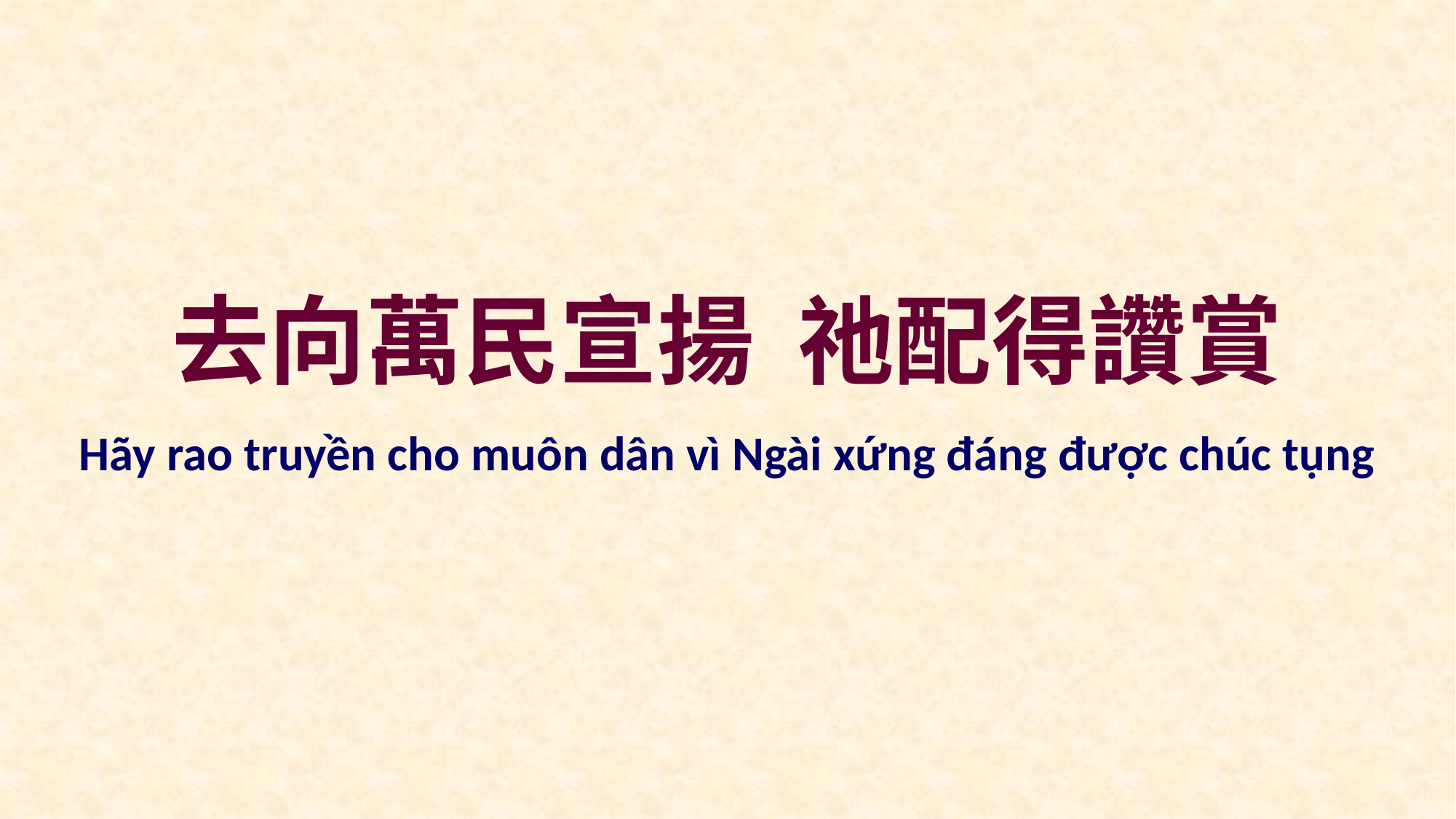

去向萬民宣揚  祂配得讚賞
Hãy rao truyền cho muôn dân vì Ngài xứng đáng được chúc tụng